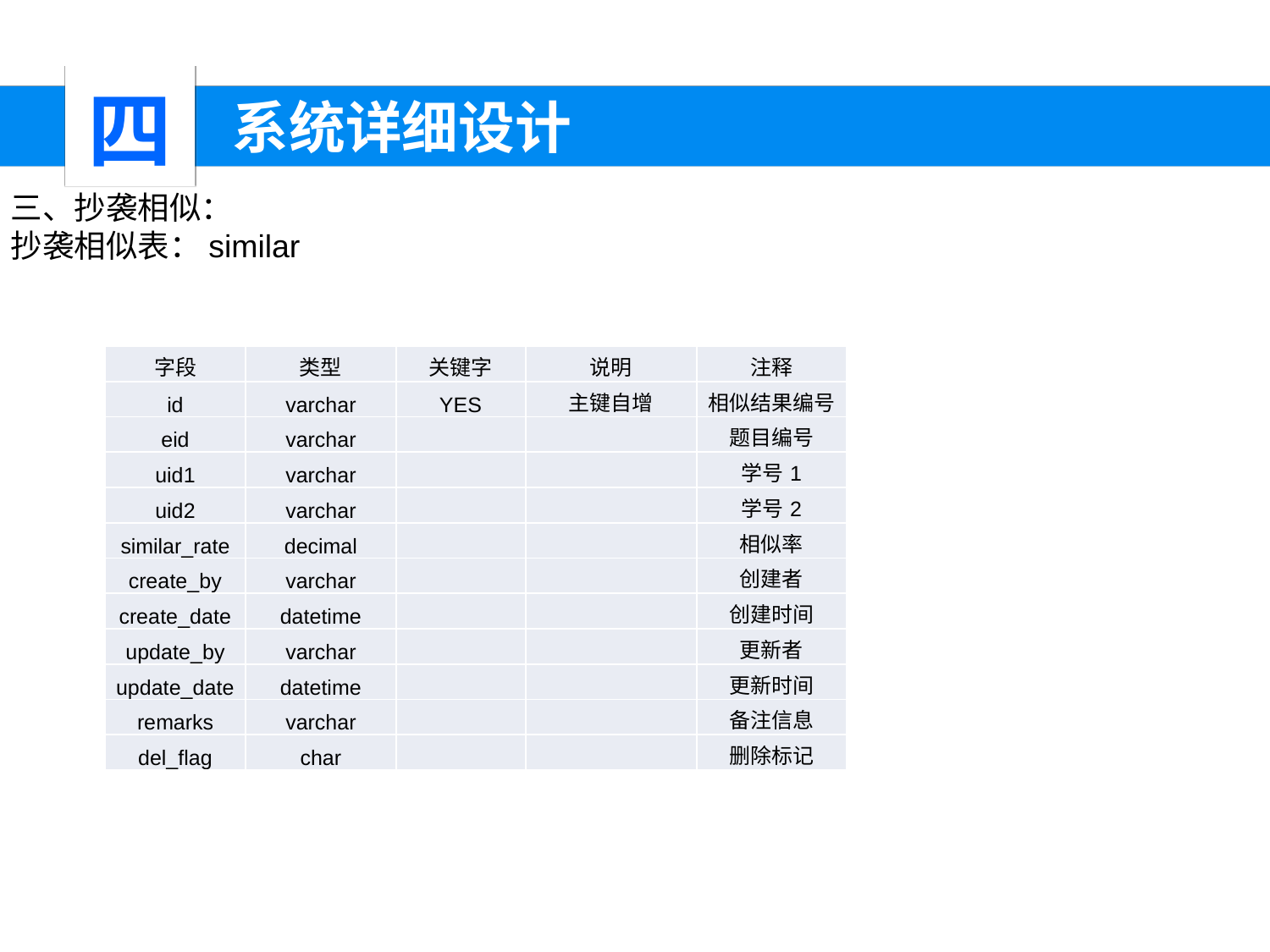

四
                系统详细设计
三、抄袭相似：
抄袭相似表：similar
| 字段 | 类型 | 关键字 | 说明 | 注释 |
| --- | --- | --- | --- | --- |
| id | varchar | YES | 主键自增 | 相似结果编号 |
| eid | varchar |  |  | 题目编号 |
| uid1 | varchar |  |  | 学号1 |
| uid2 | varchar |  |  | 学号2 |
| similar\_rate | decimal |  |  | 相似率 |
| create\_by | varchar |  |  | 创建者 |
| create\_date | datetime |  |  | 创建时间 |
| update\_by | varchar |  |  | 更新者 |
| update\_date | datetime |  |  | 更新时间 |
| remarks | varchar |  |  | 备注信息 |
| del\_flag | char |  |  | 删除标记 |